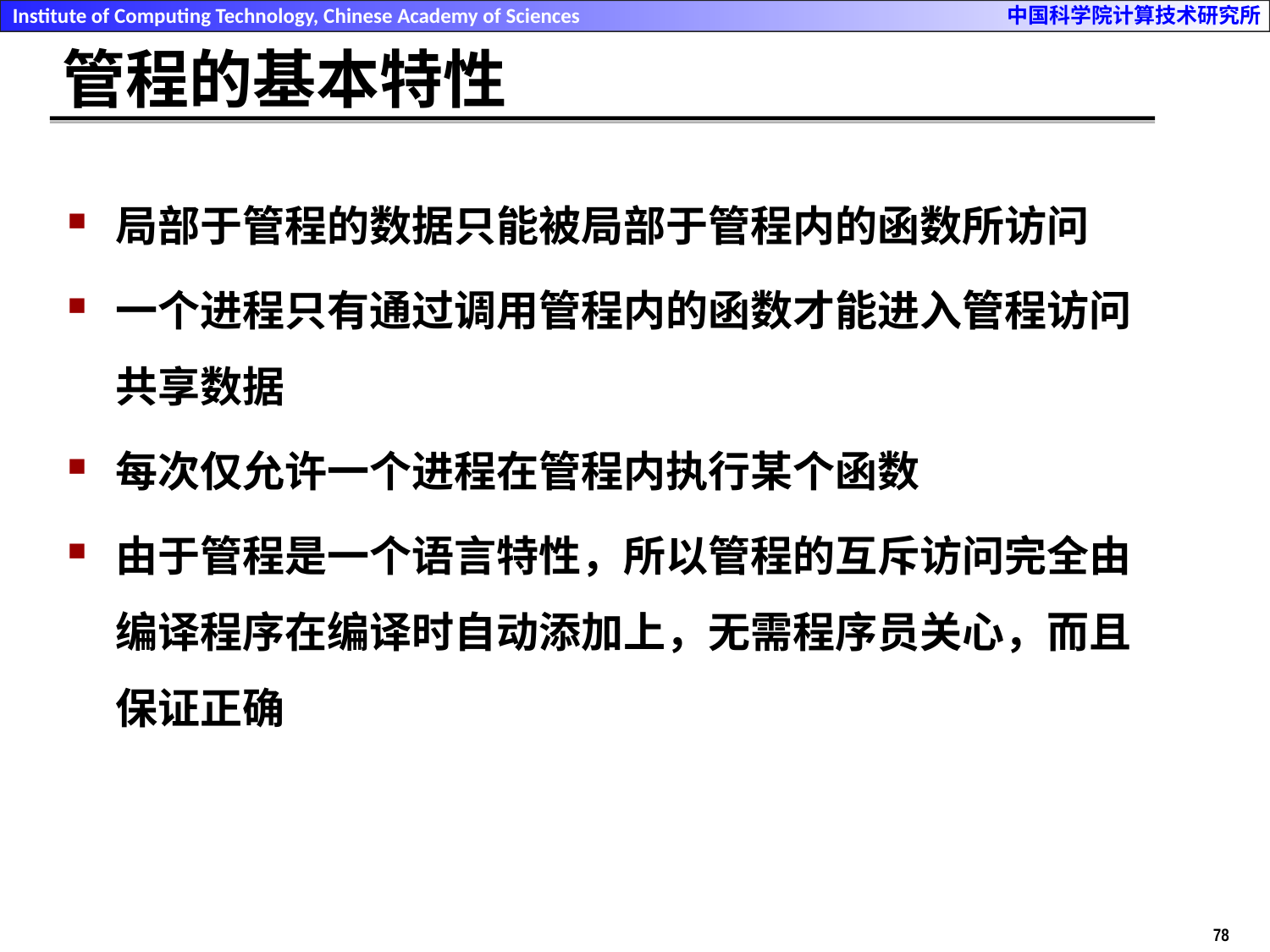

# 管程的基本特性
局部于管程的数据只能被局部于管程内的函数所访问
一个进程只有通过调用管程内的函数才能进入管程访问共享数据
每次仅允许一个进程在管程内执行某个函数
由于管程是一个语言特性，所以管程的互斥访问完全由编译程序在编译时自动添加上，无需程序员关心，而且保证正确